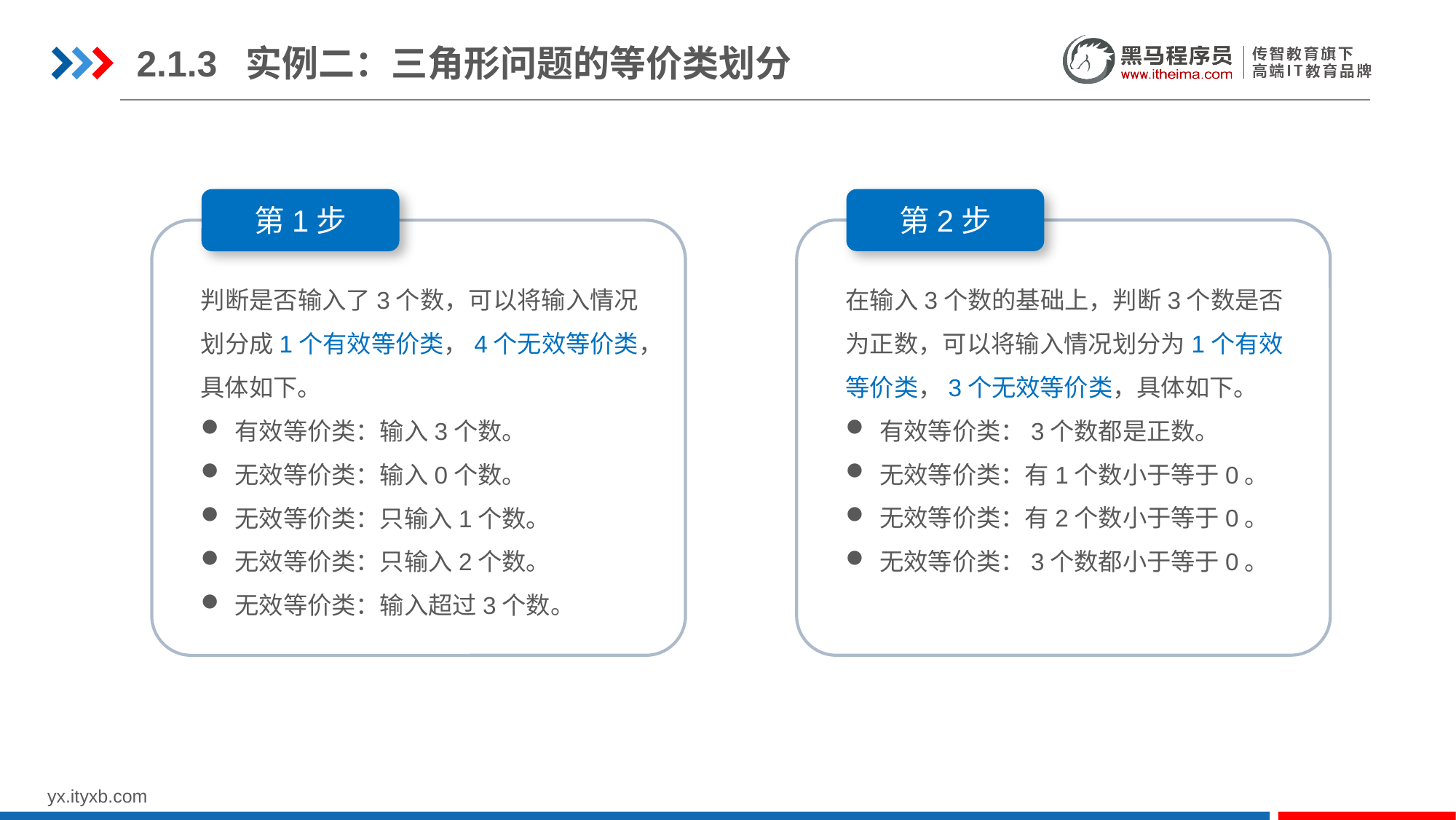

2.1.3	实例二：三角形问题的等价类划分
第2步
第1步

在输入3个数的基础上，判断3个数是否为正数，可以将输入情况划分为1个有效等价类，3个无效等价类，具体如下。
有效等价类：3个数都是正数。
无效等价类：有1个数小于等于0。
无效等价类：有2个数小于等于0。
无效等价类：3个数都小于等于0。

判断是否输入了3个数，可以将输入情况划分成1个有效等价类，4个无效等价类，具体如下。
有效等价类：输入3个数。
无效等价类：输入0个数。
无效等价类：只输入1个数。
无效等价类：只输入2个数。
无效等价类：输入超过3个数。